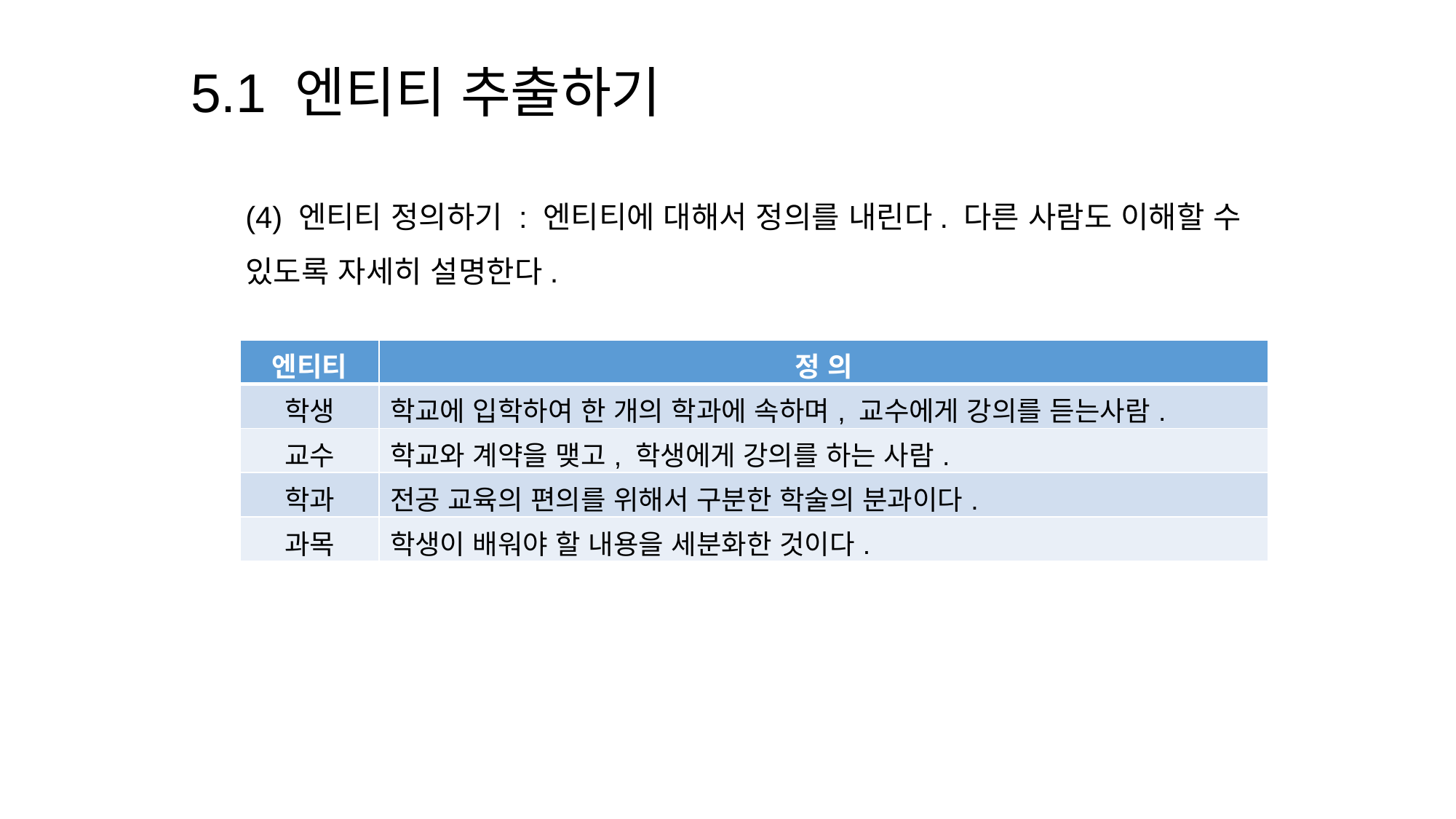

5.1 엔티티 추출하기
(4) 엔티티 정의하기 : 엔티티에 대해서 정의를 내린다. 다른 사람도 이해할 수 있도록 자세히 설명한다.
| 엔티티 | 정 의 |
| --- | --- |
| 학생 | 학교에 입학하여 한 개의 학과에 속하며, 교수에게 강의를 듣는사람. |
| 교수 | 학교와 계약을 맺고, 학생에게 강의를 하는 사람. |
| 학과 | 전공 교육의 편의를 위해서 구분한 학술의 분과이다. |
| 과목 | 학생이 배워야 할 내용을 세분화한 것이다. |